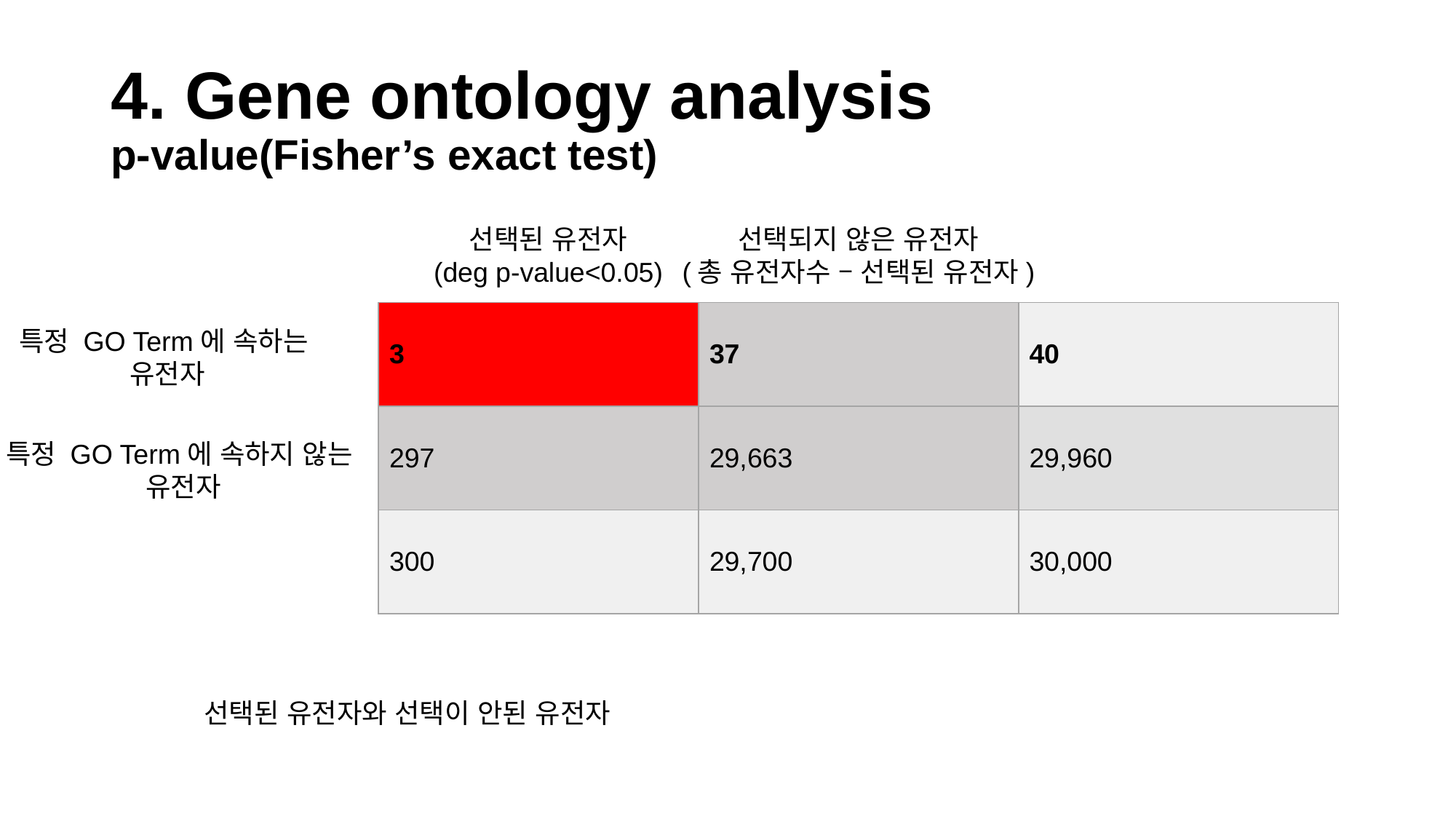

# 4. Gene ontology analysis p-value(Fisher’s exact test)
선택되지 않은 유전자
(총 유전자수 – 선택된 유전자)
선택된 유전자
(deg p-value<0.05)
| 3 | 37 | 40 |
| --- | --- | --- |
| 297 | 29,663 | 29,960 |
| 300 | 29,700 | 30,000 |
특정 GO Term에 속하는
유전자
특정 GO Term에 속하지 않는
유전자
선택된 유전자와 선택이 안된 유전자